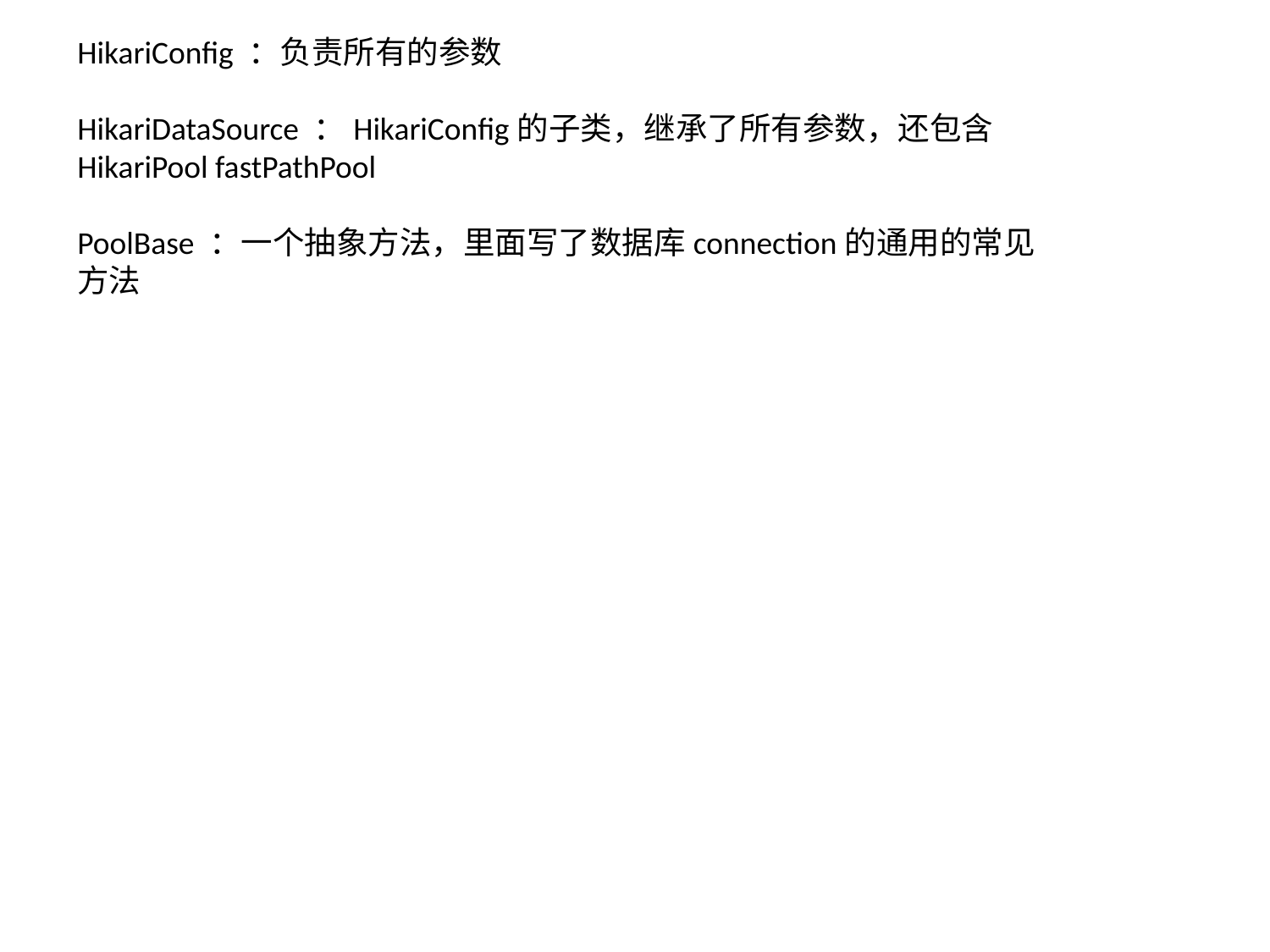

HikariConfig ：负责所有的参数

HikariDataSource ：HikariConfig的子类，继承了所有参数，还包含 HikariPool fastPathPool

PoolBase ：一个抽象方法，里面写了数据库connection的通用的常见方法